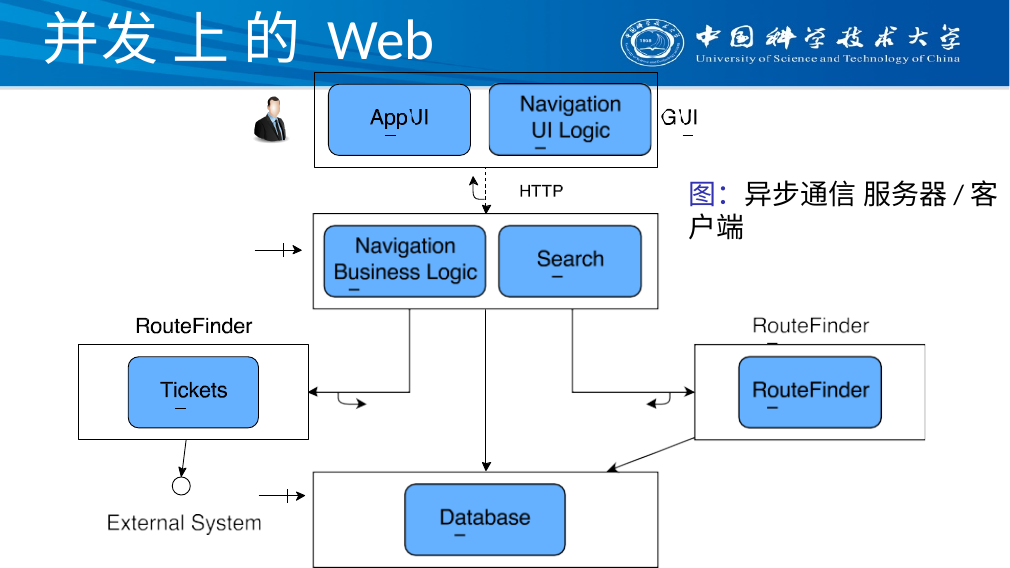

# 并发 上 的 Web

图：异步通信 服务器/客户端